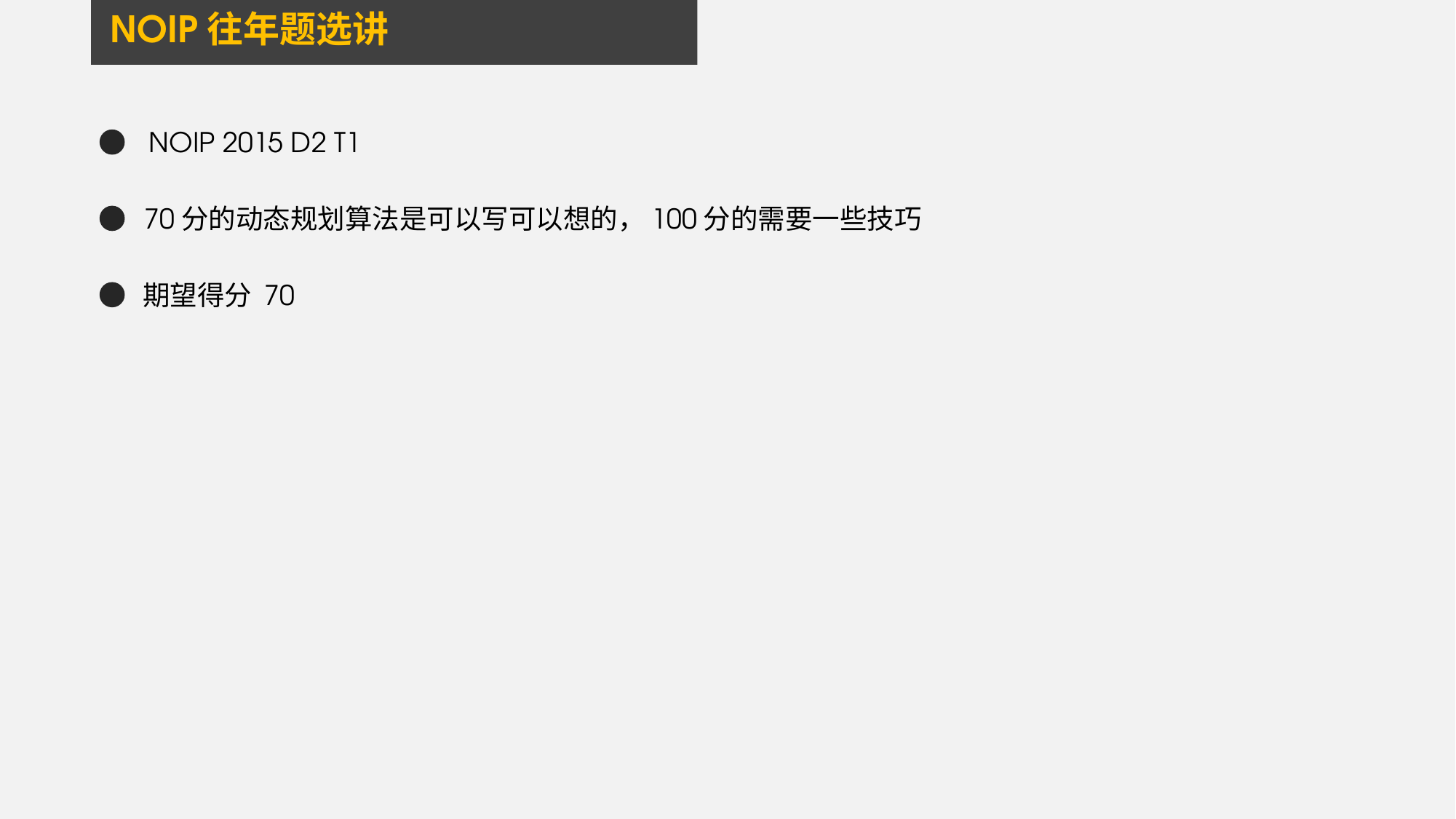

NOIP往年题选讲
NOIP 2015 D2 T1

70分的动态规划算法是可以写可以想的，100分的需要一些技巧

期望得分 70